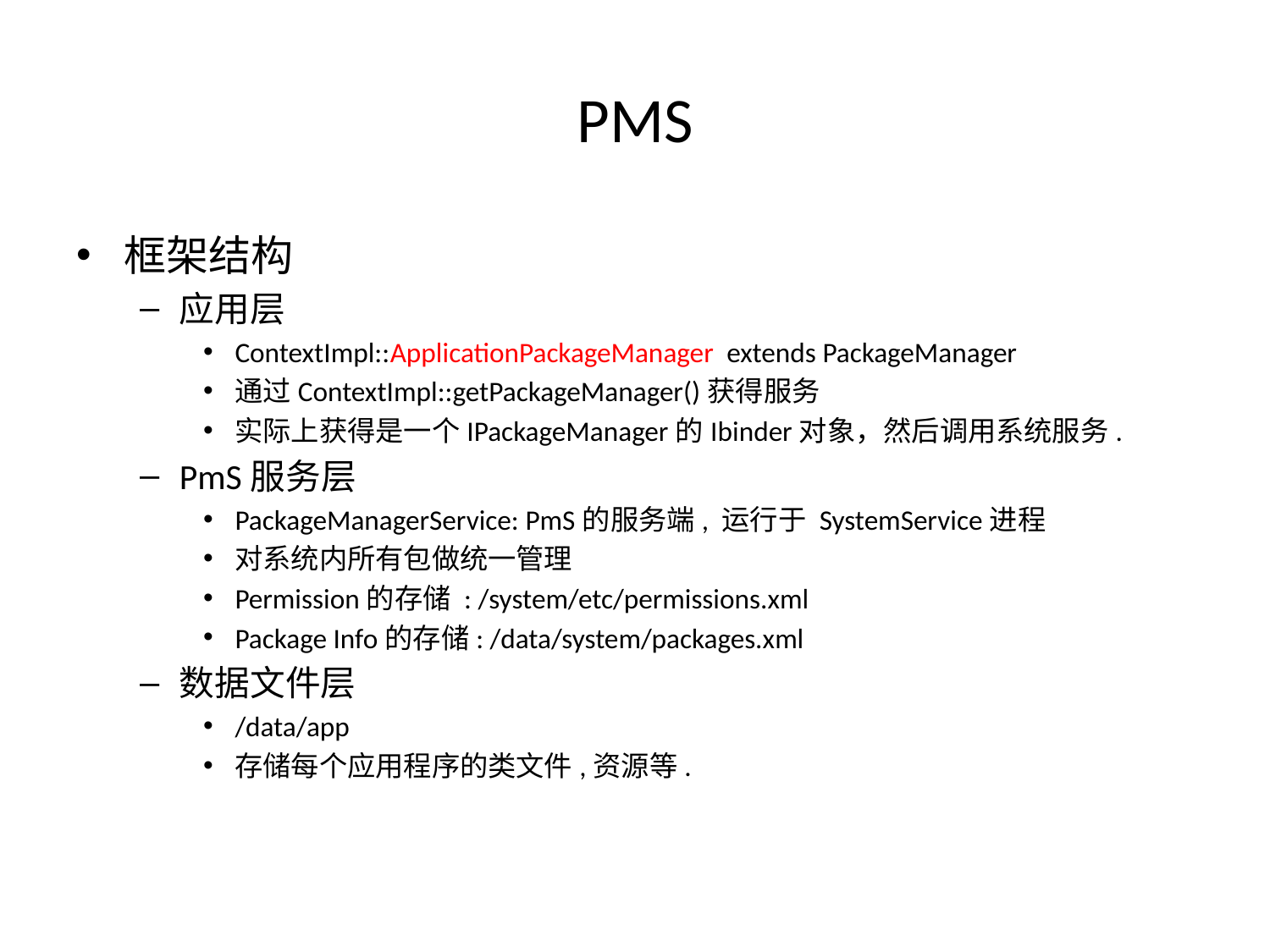

# PMS
框架结构
应用层
ContextImpl::ApplicationPackageManager  extends PackageManager
通过ContextImpl::getPackageManager()获得服务
实际上获得是一个IPackageManager的Ibinder对象，然后调用系统服务.
PmS服务层
PackageManagerService: PmS的服务端, 运行于 SystemService进程
对系统内所有包做统一管理
Permission的存储 : /system/etc/permissions.xml
Package Info的存储: /data/system/packages.xml
数据文件层
/data/app
存储每个应用程序的类文件,资源等.